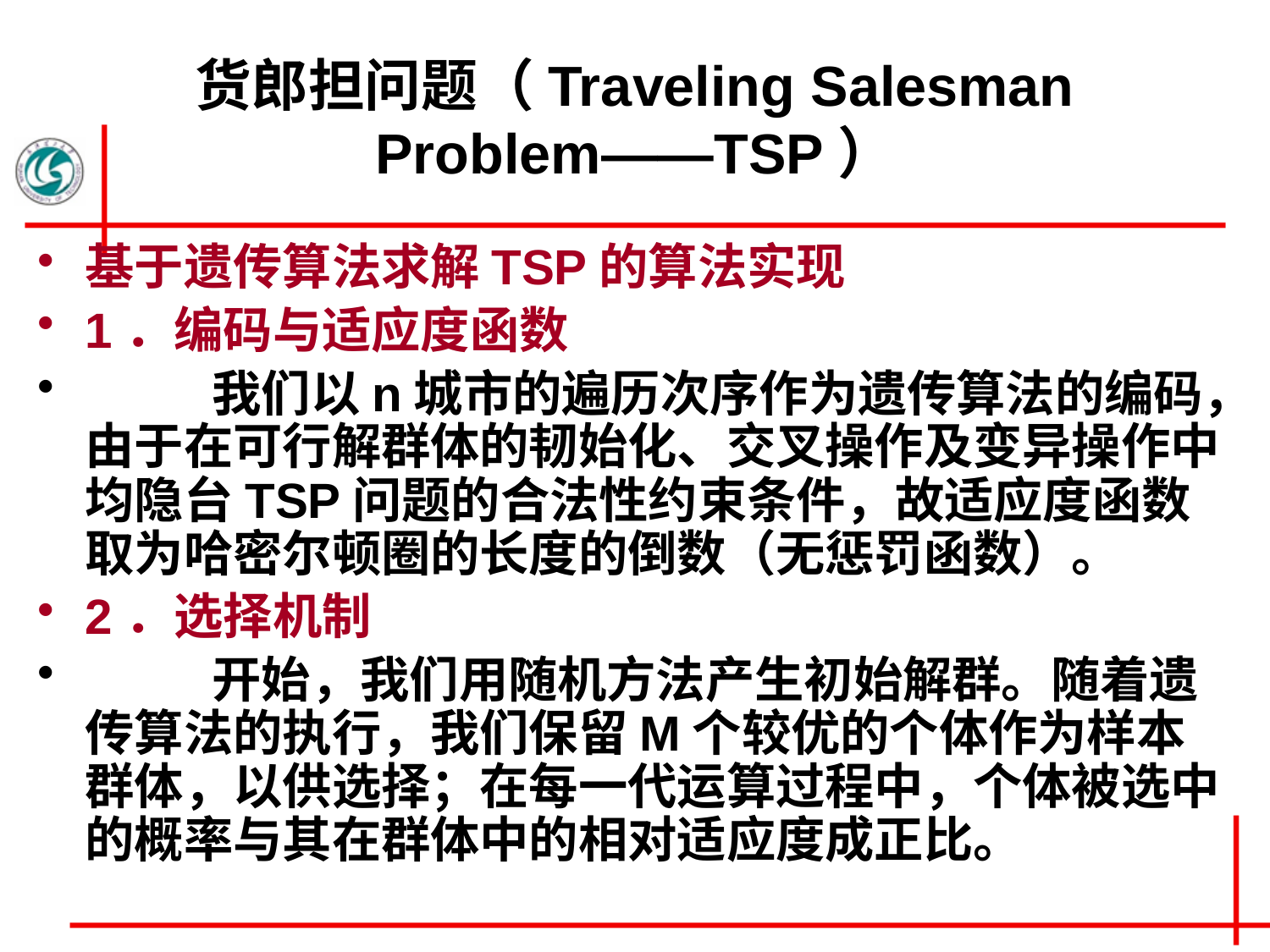

# 货郎担问题（Traveling Salesman Problem——TSP）
基于遗传算法求解TSP的算法实现
1．编码与适应度函数
	我们以n城市的遍历次序作为遗传算法的编码，由于在可行解群体的韧始化、交叉操作及变异操作中均隐台TSP问题的合法性约束条件，故适应度函数取为哈密尔顿圈的长度的倒数（无惩罚函数）。
2．选择机制
	开始，我们用随机方法产生初始解群。随着遗传算法的执行，我们保留M个较优的个体作为样本群体，以供选择；在每一代运算过程中，个体被选中的概率与其在群体中的相对适应度成正比。